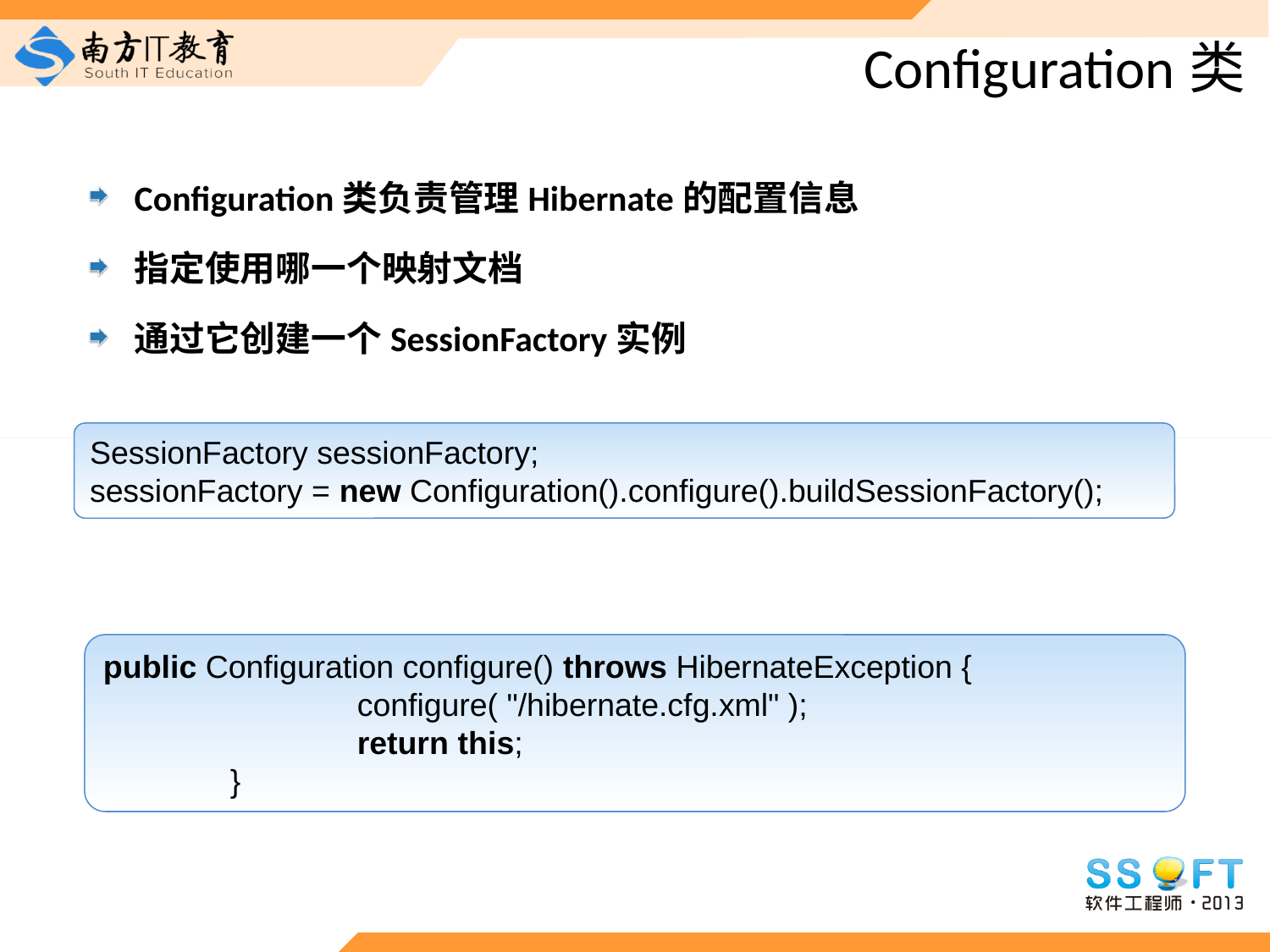

# Configuration类
Configuration类负责管理Hibernate的配置信息
指定使用哪一个映射文档
通过它创建一个SessionFactory实例
SessionFactory sessionFactory;
sessionFactory = new Configuration().configure().buildSessionFactory();

public Configuration configure() throws HibernateException {
		configure( "/hibernate.cfg.xml" );
		return this;
	}